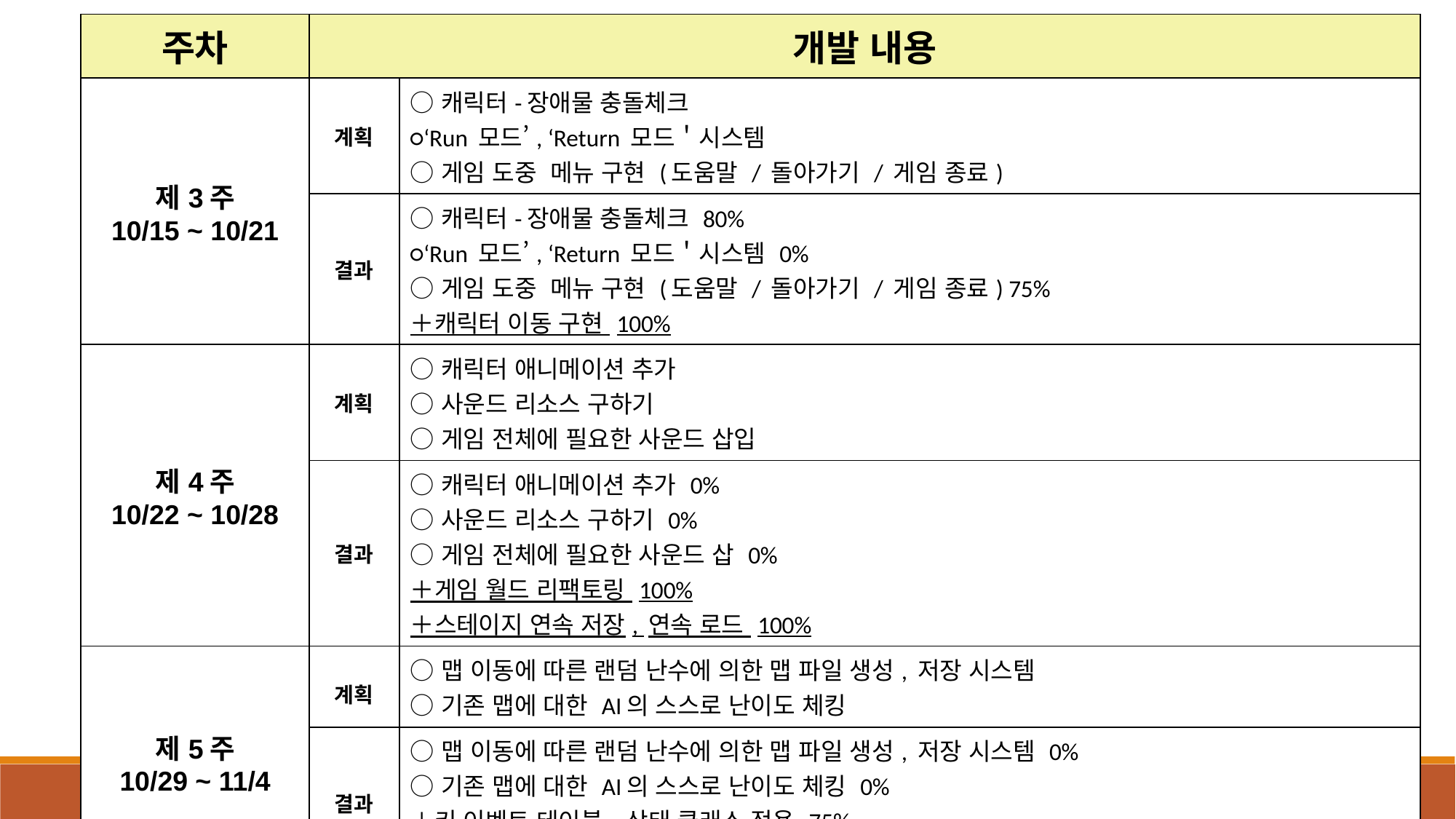

| 주차 | 개발 내용 |  |
| --- | --- | --- |
| 제3주 10/15 ~ 10/21 | 계획 | ○캐릭터-장애물 충돌체크 ○‘Run 모드’, ‘Return 모드＇시스템 ○게임 도중 메뉴 구현 (도움말 / 돌아가기 / 게임 종료) |
|  | 결과 | ○캐릭터-장애물 충돌체크 80% ○‘Run 모드’, ‘Return 모드＇시스템 0% ○게임 도중 메뉴 구현 (도움말 / 돌아가기 / 게임 종료) 75% ＋캐릭터 이동 구현 100% |
| 제4주 10/22 ~ 10/28 | 계획 | ○캐릭터 애니메이션 추가 ○사운드 리소스 구하기 ○게임 전체에 필요한 사운드 삽입 |
|  | 결과 | ○캐릭터 애니메이션 추가 0% ○사운드 리소스 구하기 0% ○게임 전체에 필요한 사운드 삽 0% ＋게임 월드 리팩토링 100% ＋스테이지 연속 저장, 연속 로드 100% |
| 제5주 10/29 ~ 11/4 | 계획 | ○맵 이동에 따른 랜덤 난수에 의한 맵 파일 생성, 저장 시스템 ○기존 맵에 대한 AI의 스스로 난이도 체킹 |
|  | 결과 | ○맵 이동에 따른 랜덤 난수에 의한 맵 파일 생성, 저장 시스템 0% ○기존 맵에 대한 AI의 스스로 난이도 체킹 0% ＋키 이벤트 테이블, 상태 클래스 적용 75% ＋캐릭터-타일 충돌체크 25% |